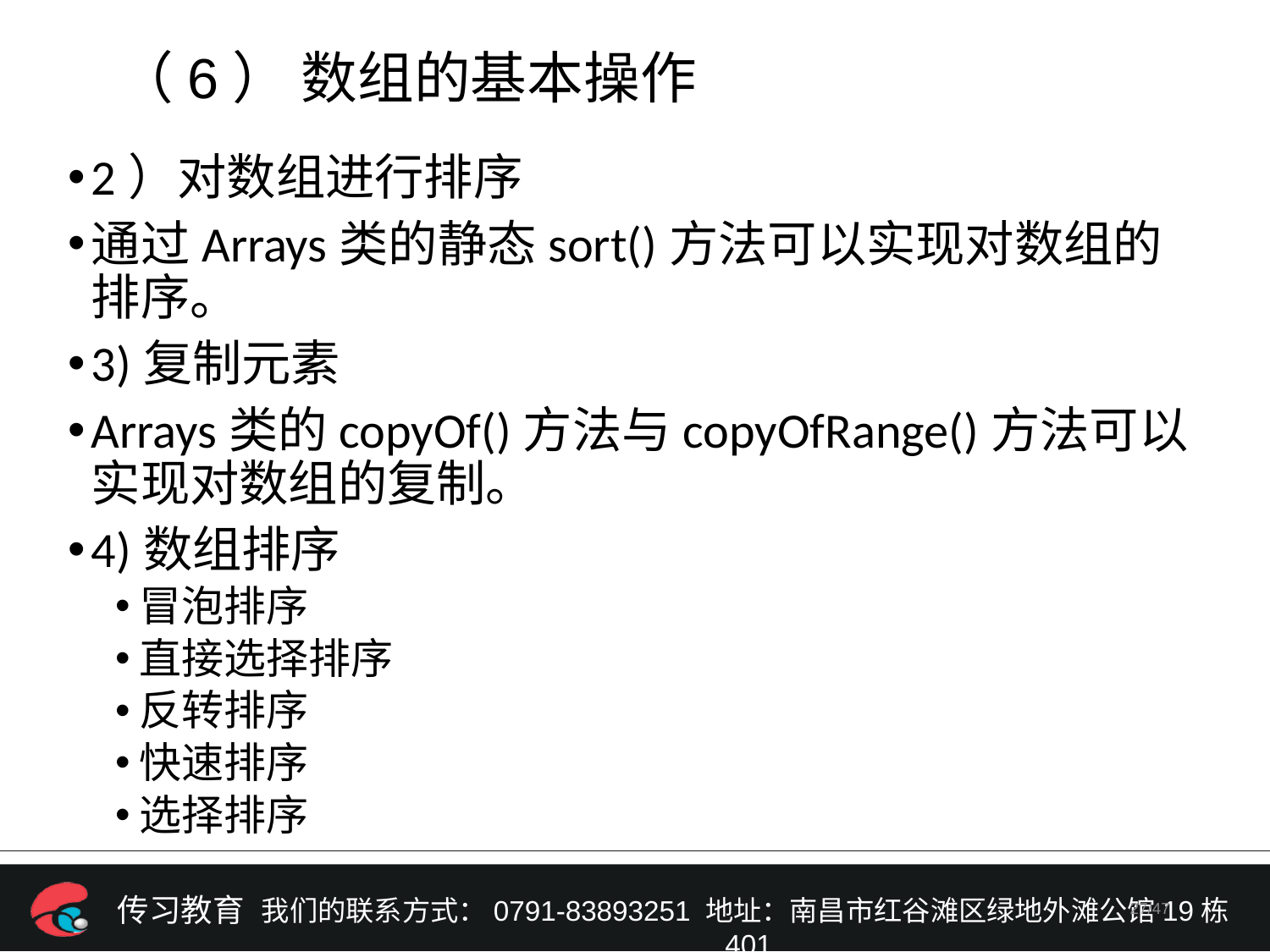

（6） 数组的基本操作
2）对数组进行排序
通过Arrays类的静态sort()方法可以实现对数组的排序。
3)复制元素
Arrays类的copyOf()方法与copyOfRange()方法可以实现对数组的复制。
4)数组排序
冒泡排序
直接选择排序
反转排序
快速排序
选择排序
27/47